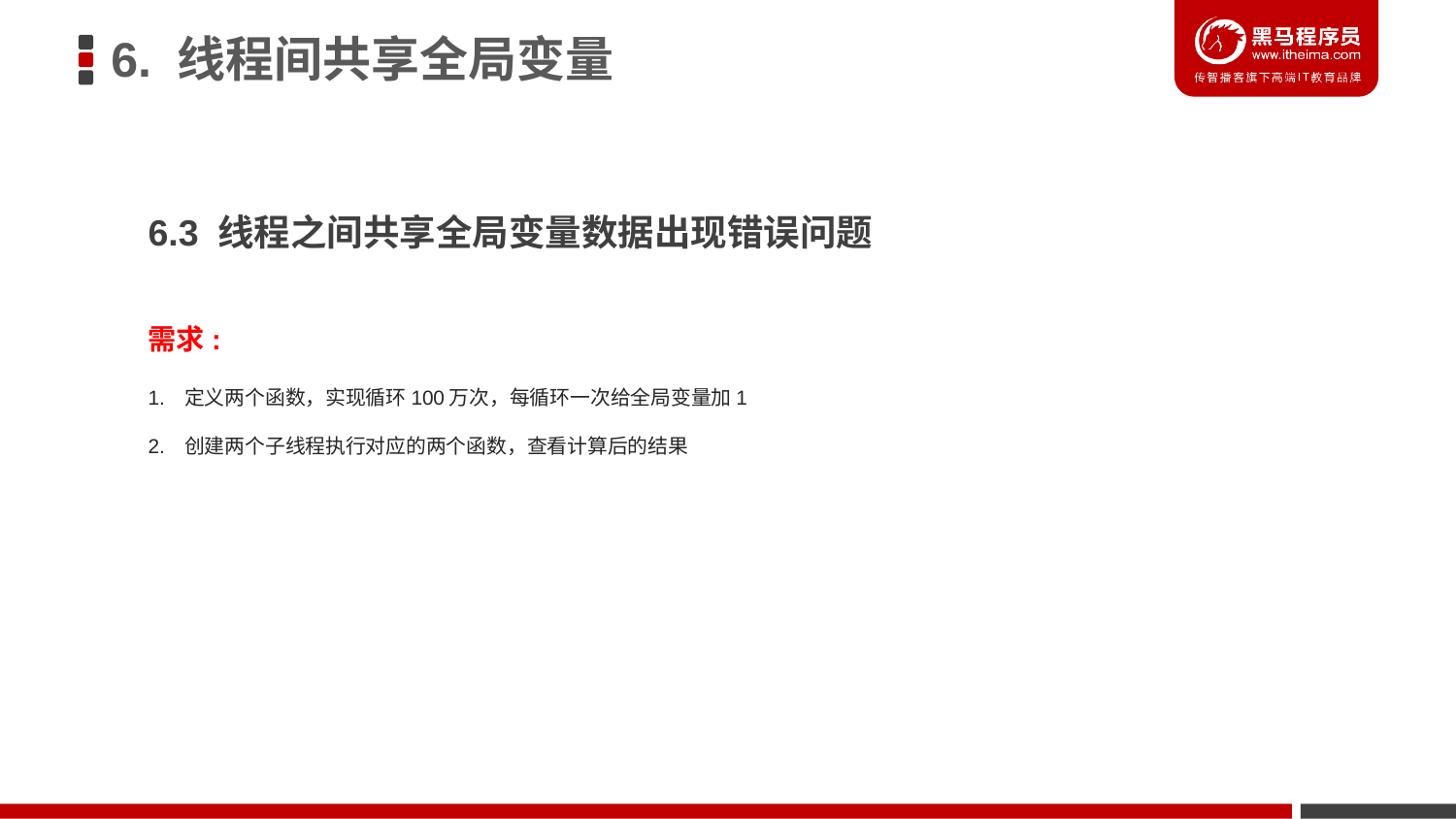

6. 线程间共享全局变量
6.3 线程之间共享全局变量数据出现错误问题
需求:
定义两个函数，实现循环100万次，每循环一次给全局变量加1

创建两个子线程执行对应的两个函数，查看计算后的结果